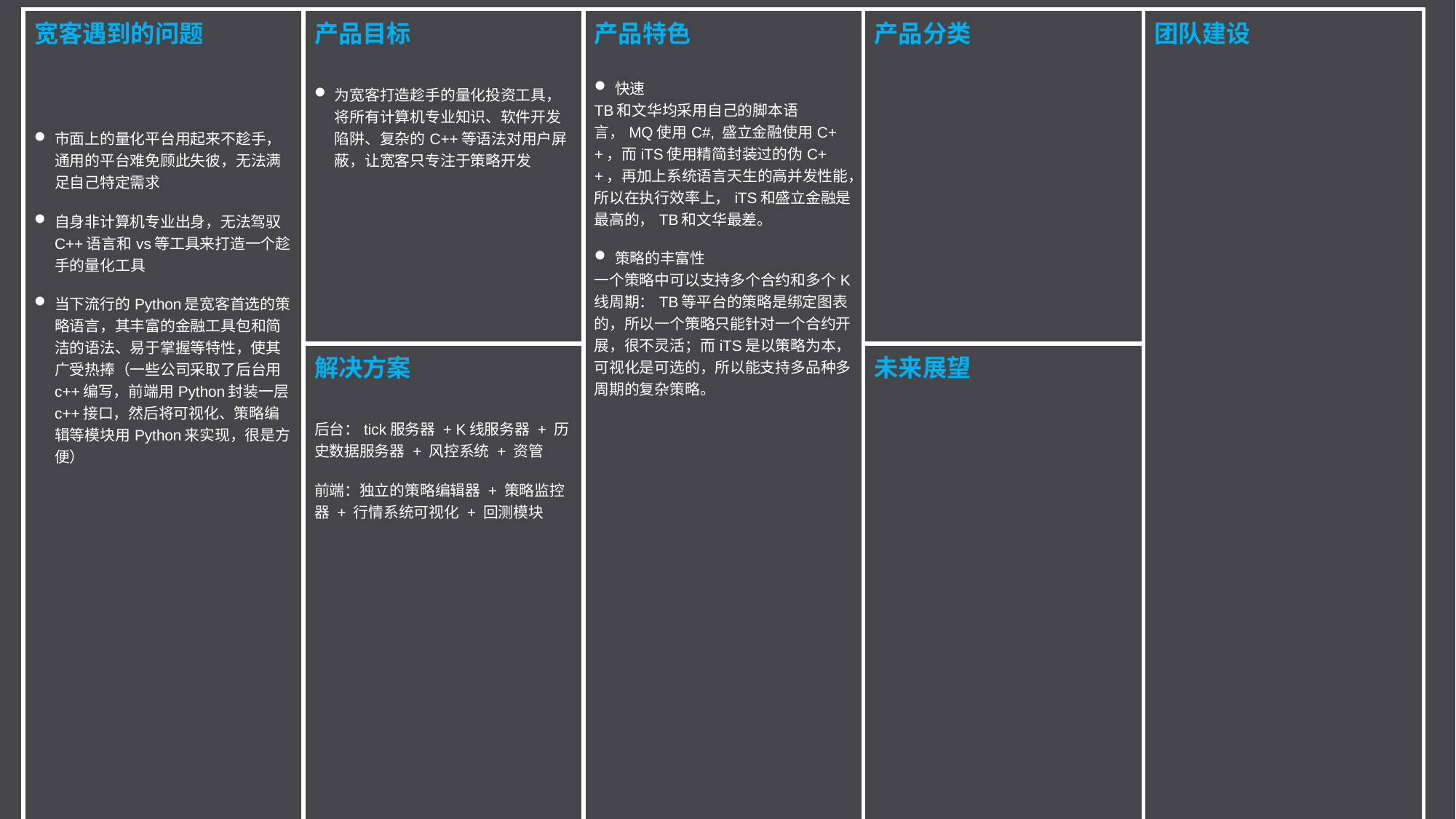

| 宽客遇到的问题 市面上的量化平台用起来不趁手，通用的平台难免顾此失彼，无法满足自己特定需求 自身非计算机专业出身，无法驾驭C++语言和vs等工具来打造一个趁手的量化工具 当下流行的Python是宽客首选的策略语言，其丰富的金融工具包和简洁的语法、易于掌握等特性，使其广受热捧（一些公司采取了后台用c++编写，前端用Python封装一层c++接口，然后将可视化、策略编辑等模块用Python来实现，很是方便） | 产品目标 为宽客打造趁手的量化投资工具，将所有计算机专业知识、软件开发陷阱、复杂的C++等语法对用户屏蔽，让宽客只专注于策略开发 | 产品特色 快速 TB和文华均采用自己的脚本语言，MQ使用C#, 盛立金融使用C++，而iTS使用精简封装过的伪C++，再加上系统语言天生的高并发性能，所以在执行效率上，iTS和盛立金融是最高的，TB和文华最差。 策略的丰富性 一个策略中可以支持多个合约和多个K线周期：TB等平台的策略是绑定图表的，所以一个策略只能针对一个合约开展，很不灵活；而iTS是以策略为本，可视化是可选的，所以能支持多品种多周期的复杂策略。 |  | 产品分类 | 团队建设 |
| --- | --- | --- | --- | --- | --- |
|  | 解决方案 后台：tick服务器 + K线服务器 + 历史数据服务器 + 风控系统 + 资管 前端：独立的策略编辑器 + 策略监控器 + 行情系统可视化 + 回测模块 |  |  | 未来展望 |  |
|  |  |  |  |  |  |